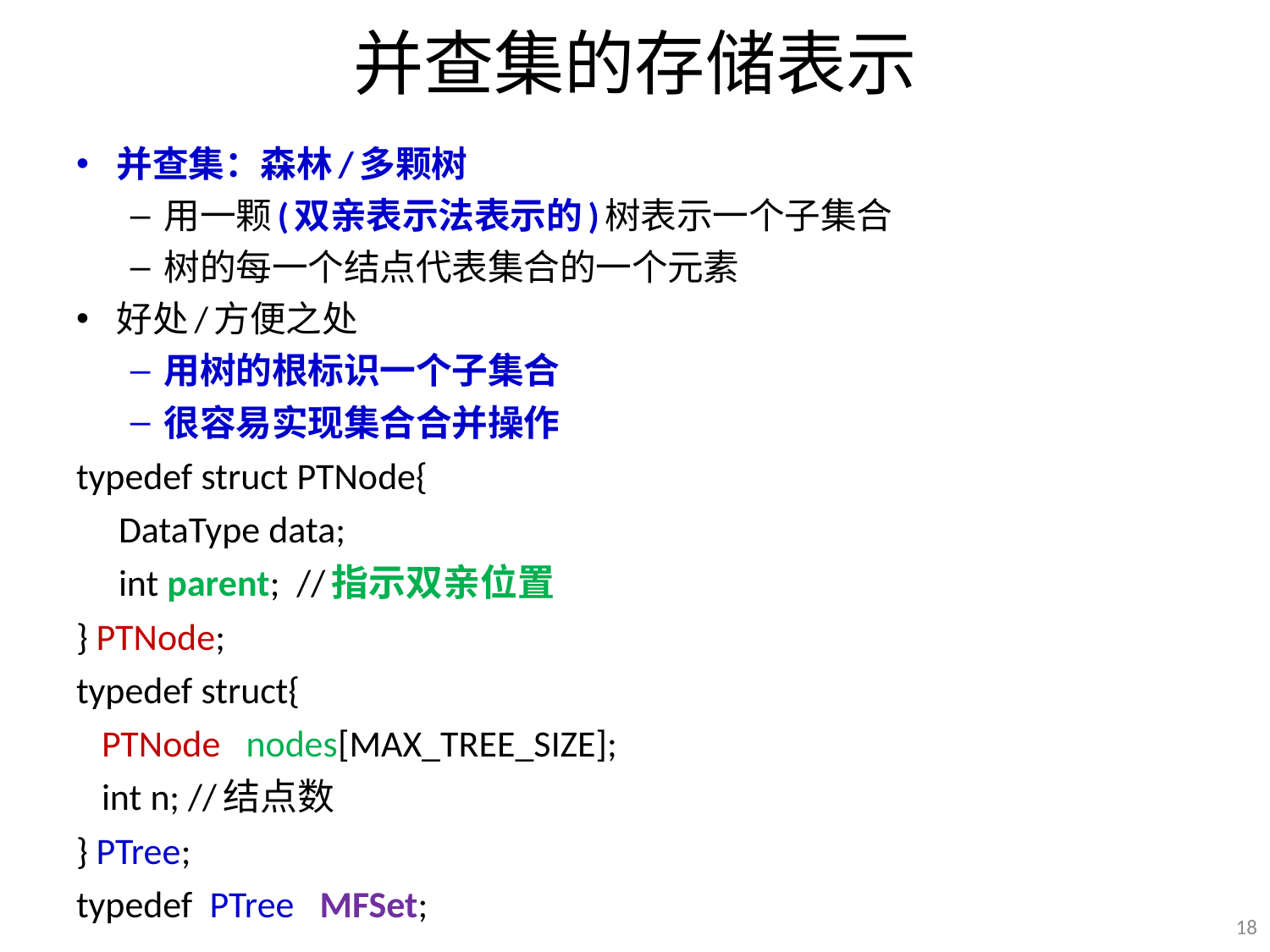

# 并查集的存储表示
并查集：森林/多颗树
用一颗(双亲表示法表示的)树表示一个子集合
树的每一个结点代表集合的一个元素
好处/方便之处
用树的根标识一个子集合
很容易实现集合合并操作
typedef struct PTNode{
     DataType data;
     int parent;  //指示双亲位置
} PTNode;
typedef struct{
   PTNode   nodes[MAX_TREE_SIZE];
   int n; //结点数
} PTree;
typedef  PTree   MFSet;

18